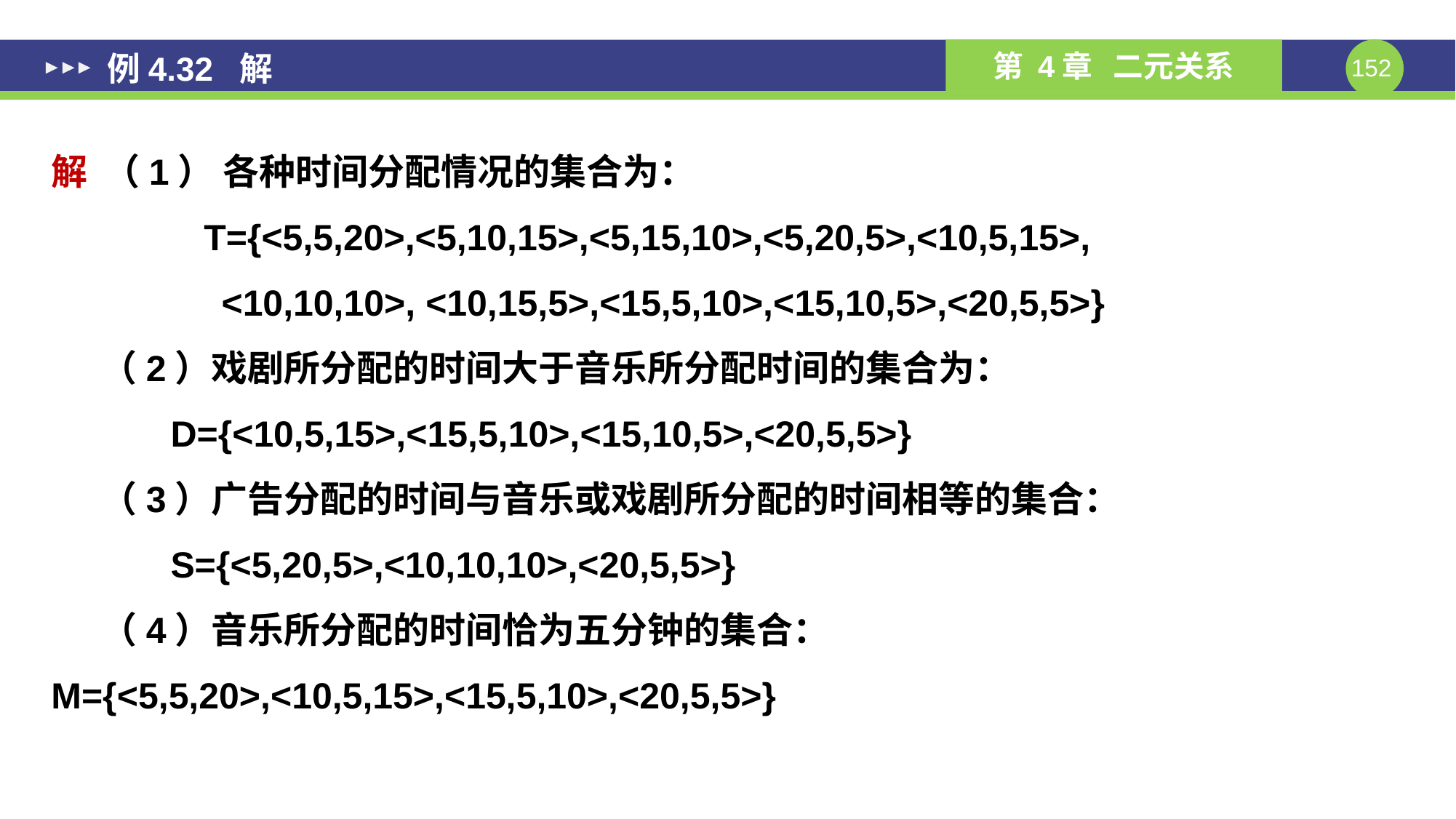

# 例4.32  解
解  （1） 各种时间分配情况的集合为：
               T={<5,5,20>,<5,10,15>,<5,15,10>,<5,20,5>,<10,5,15>,
	      <10,10,10>, <10,15,5>,<15,5,10>,<15,10,5>,<20,5,5>}
     （2）戏剧所分配的时间大于音乐所分配时间的集合为：
       	 D={<10,5,15>,<15,5,10>,<15,10,5>,<20,5,5>}
     （3）广告分配的时间与音乐或戏剧所分配的时间相等的集合：
      	 S={<5,20,5>,<10,10,10>,<20,5,5>}
     （4）音乐所分配的时间恰为五分钟的集合：	M={<5,5,20>,<10,5,15>,<15,5,10>,<20,5,5>}